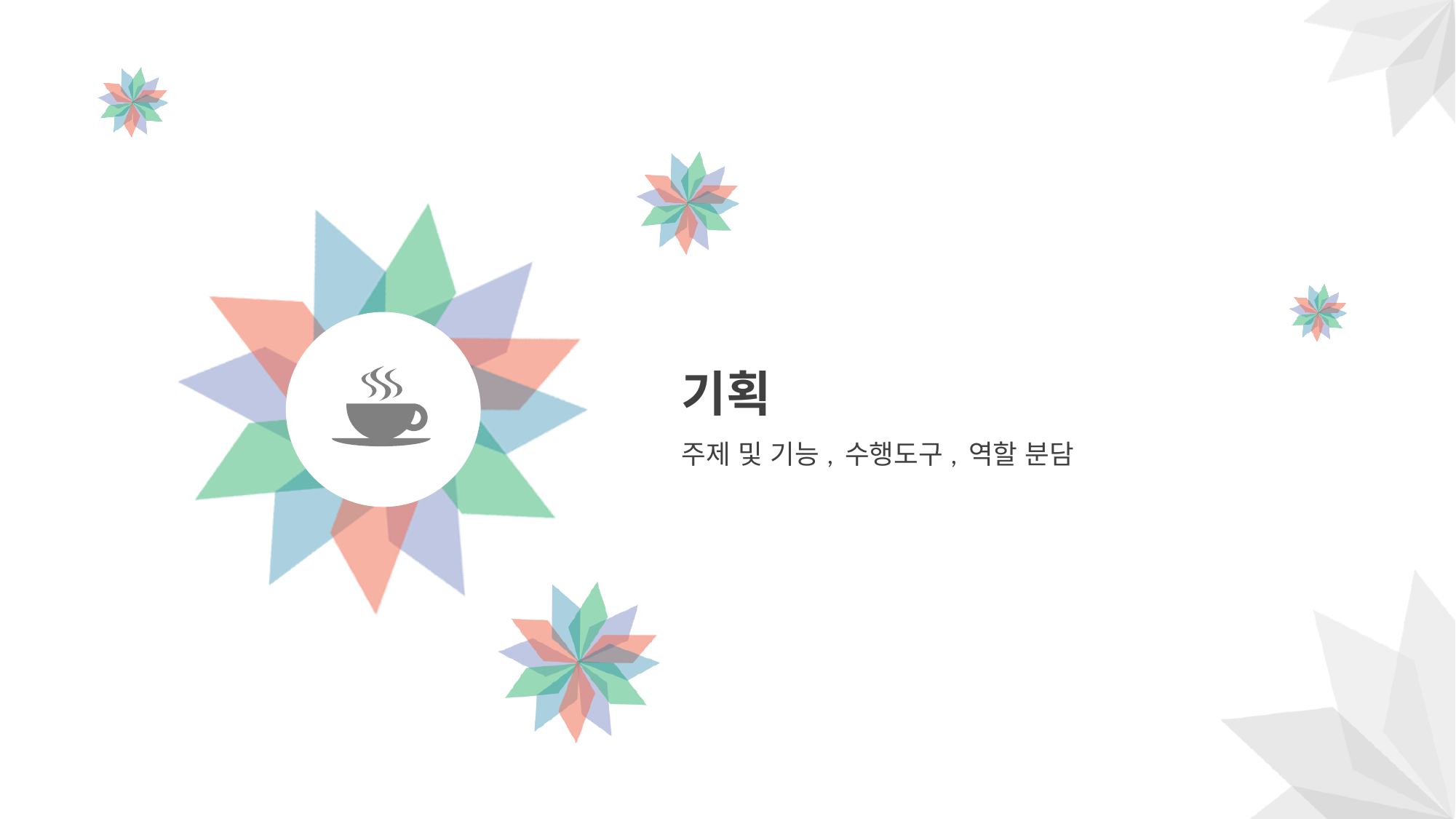

기획

주제 및 기능, 수행도구, 역할 분담